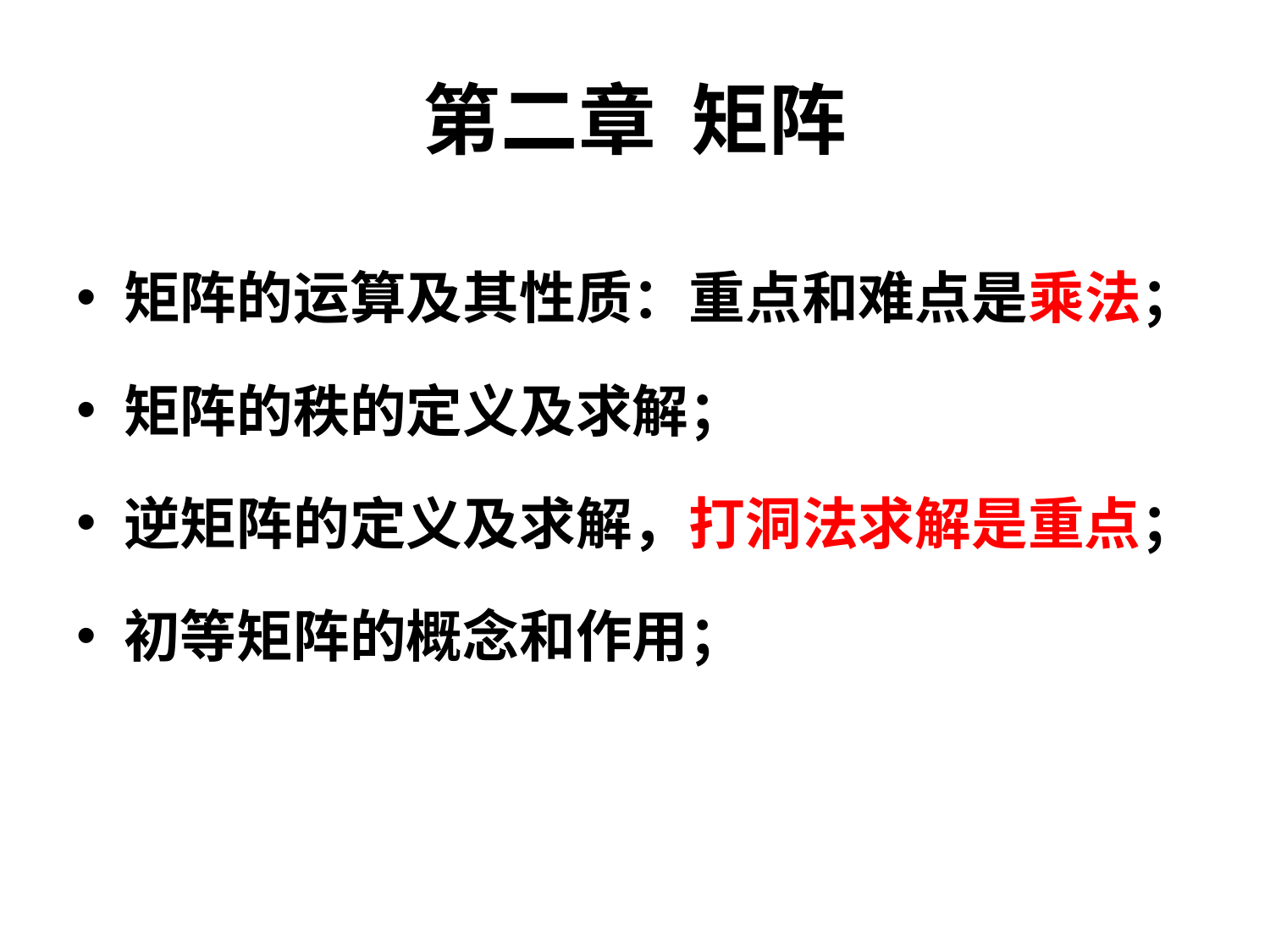

# 第二章  矩阵
矩阵的运算及其性质：重点和难点是乘法；
矩阵的秩的定义及求解；
逆矩阵的定义及求解，打洞法求解是重点；
初等矩阵的概念和作用；